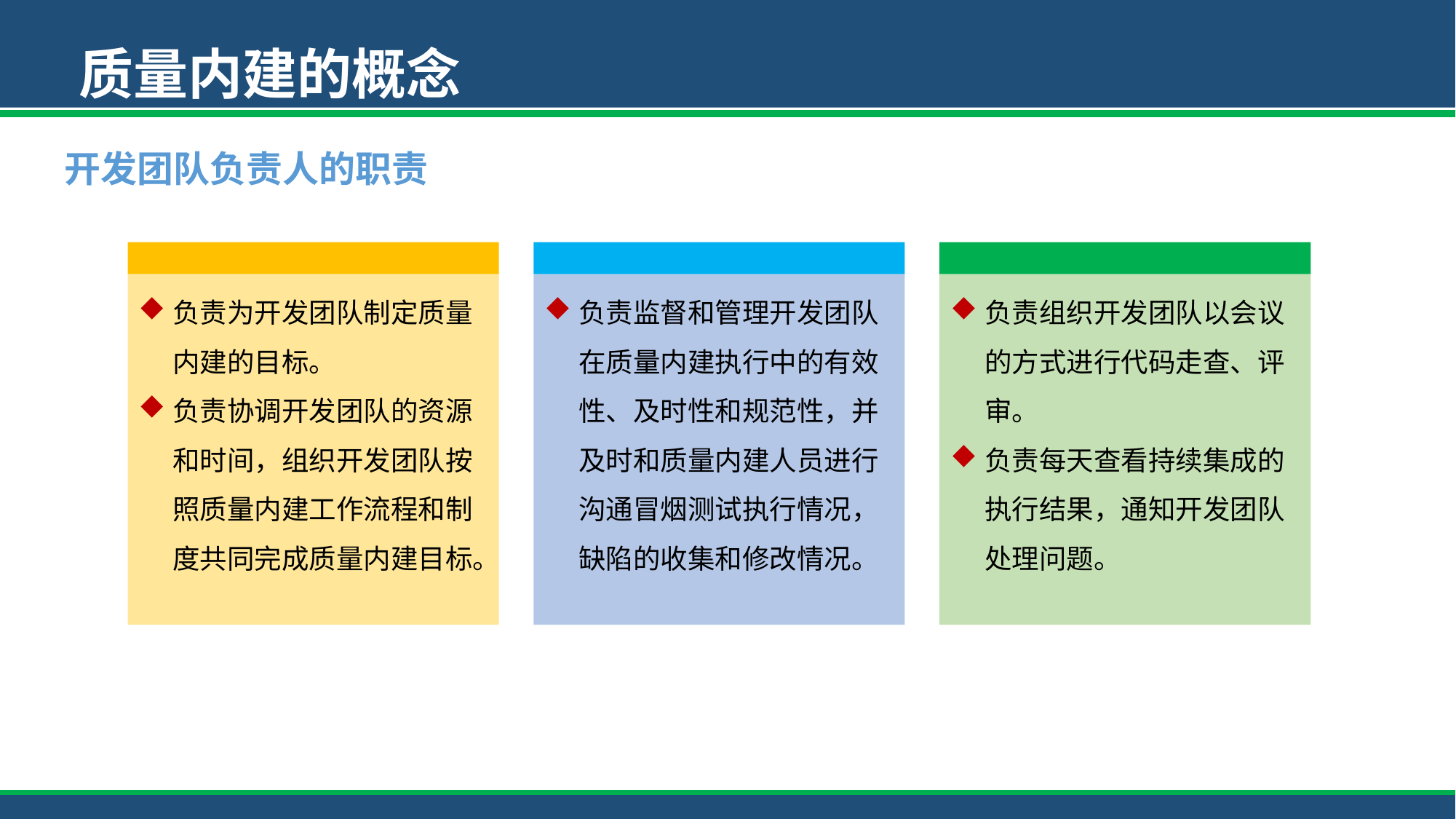

质量内建的概念
开发团队负责人的职责

负责监督和管理开发团队在质量内建执行中的有效性、及时性和规范性，并及时和质量内建人员进行沟通冒烟测试执行情况，缺陷的收集和修改情况。
负责组织开发团队以会议的方式进行代码走查、评审。
负责每天查看持续集成的执行结果，通知开发团队处理问题。
负责为开发团队制定质量内建的目标。
负责协调开发团队的资源和时间，组织开发团队按照质量内建工作流程和制度共同完成质量内建目标。